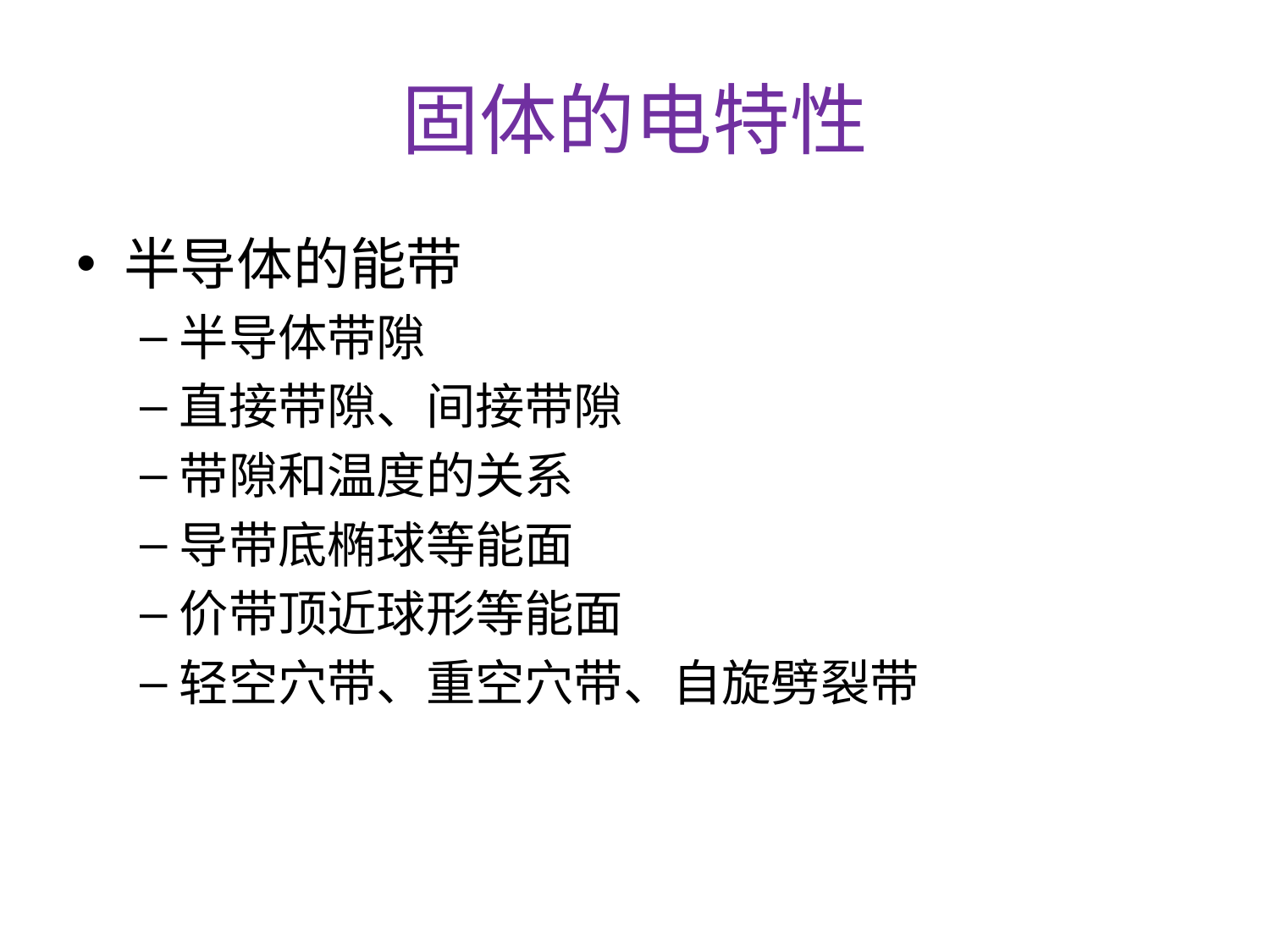

# 固体的电特性
半导体的能带
半导体带隙
直接带隙、间接带隙
带隙和温度的关系
导带底椭球等能面
价带顶近球形等能面
轻空穴带、重空穴带、自旋劈裂带